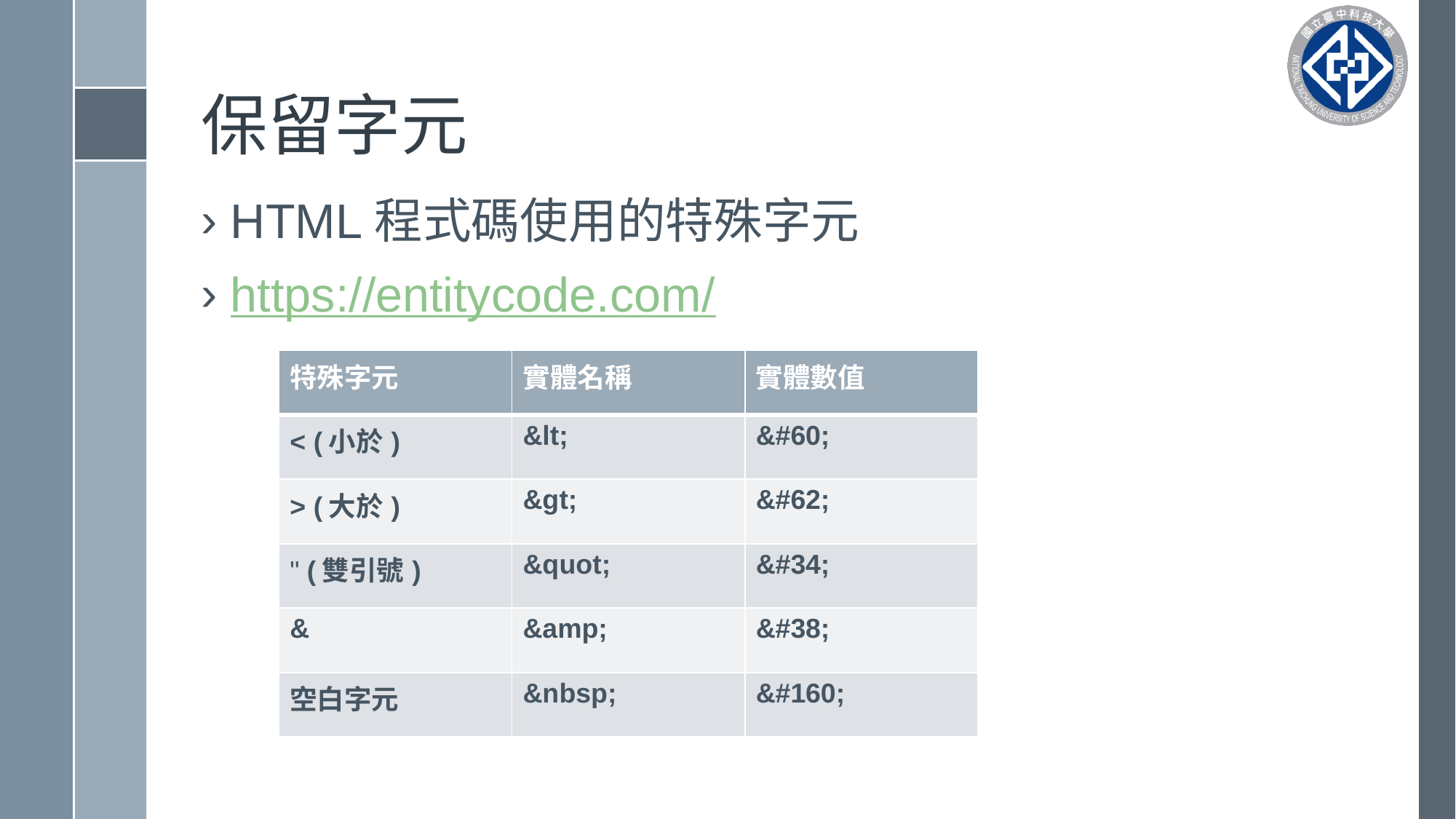

# 保留字元
HTML程式碼使用的特殊字元
https://entitycode.com/

| 特殊字元 | 實體名稱 | 實體數值 |
| --- | --- | --- |
| < (小於) | &lt; | &#60; |
| > (大於) | &gt; | &#62; |
| " (雙引號) | &quot; | &#34; |
| & | &amp; | &#38; |
| 空白字元 | &nbsp; | &#160; |